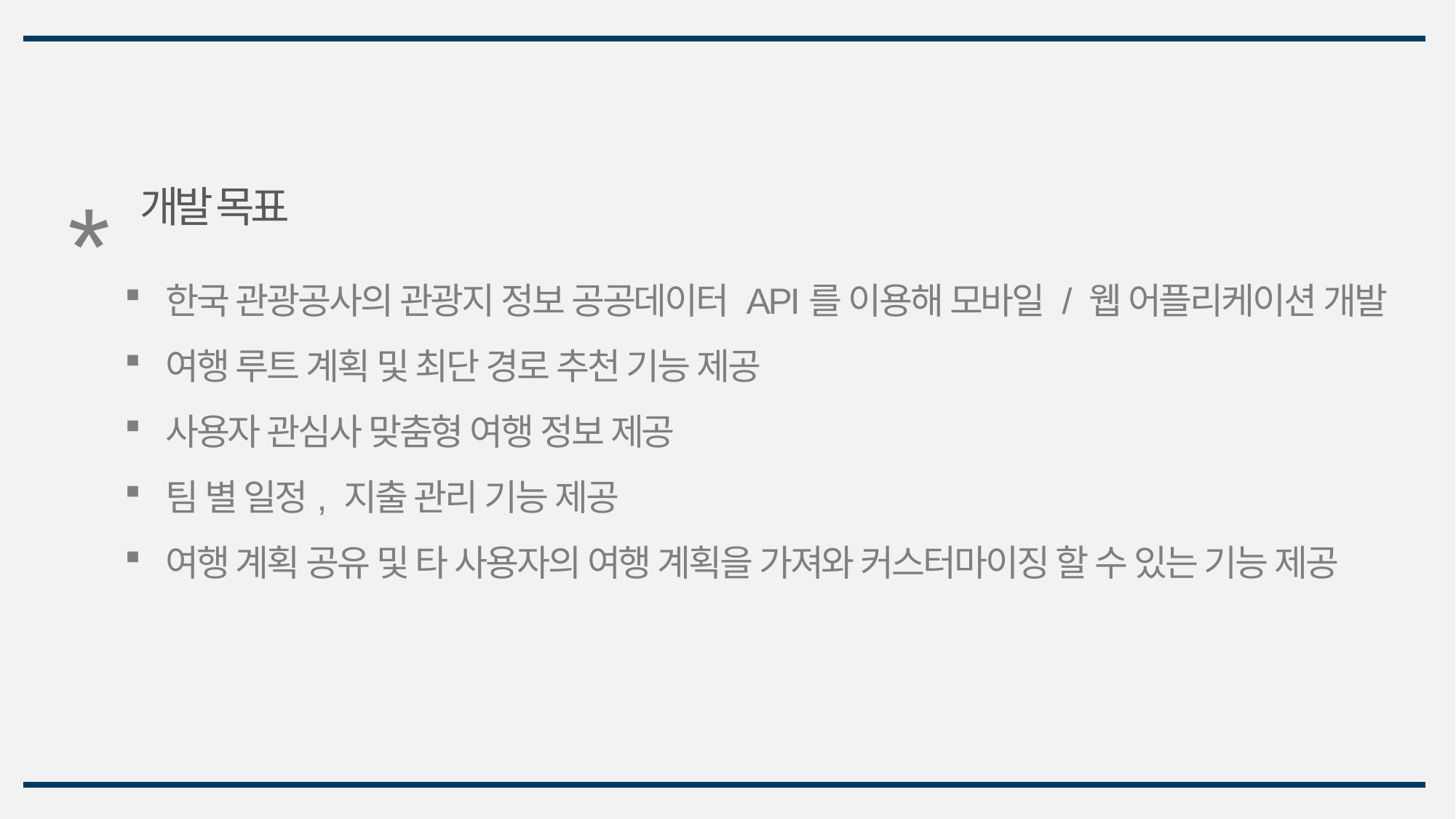

*
개발 목표
한국 관광공사의 관광지 정보 공공데이터 API를 이용해 모바일 / 웹 어플리케이션 개발
여행 루트 계획 및 최단 경로 추천 기능 제공
사용자 관심사 맞춤형 여행 정보 제공
팀 별 일정, 지출 관리 기능 제공
여행 계획 공유 및 타 사용자의 여행 계획을 가져와 커스터마이징 할 수 있는 기능 제공